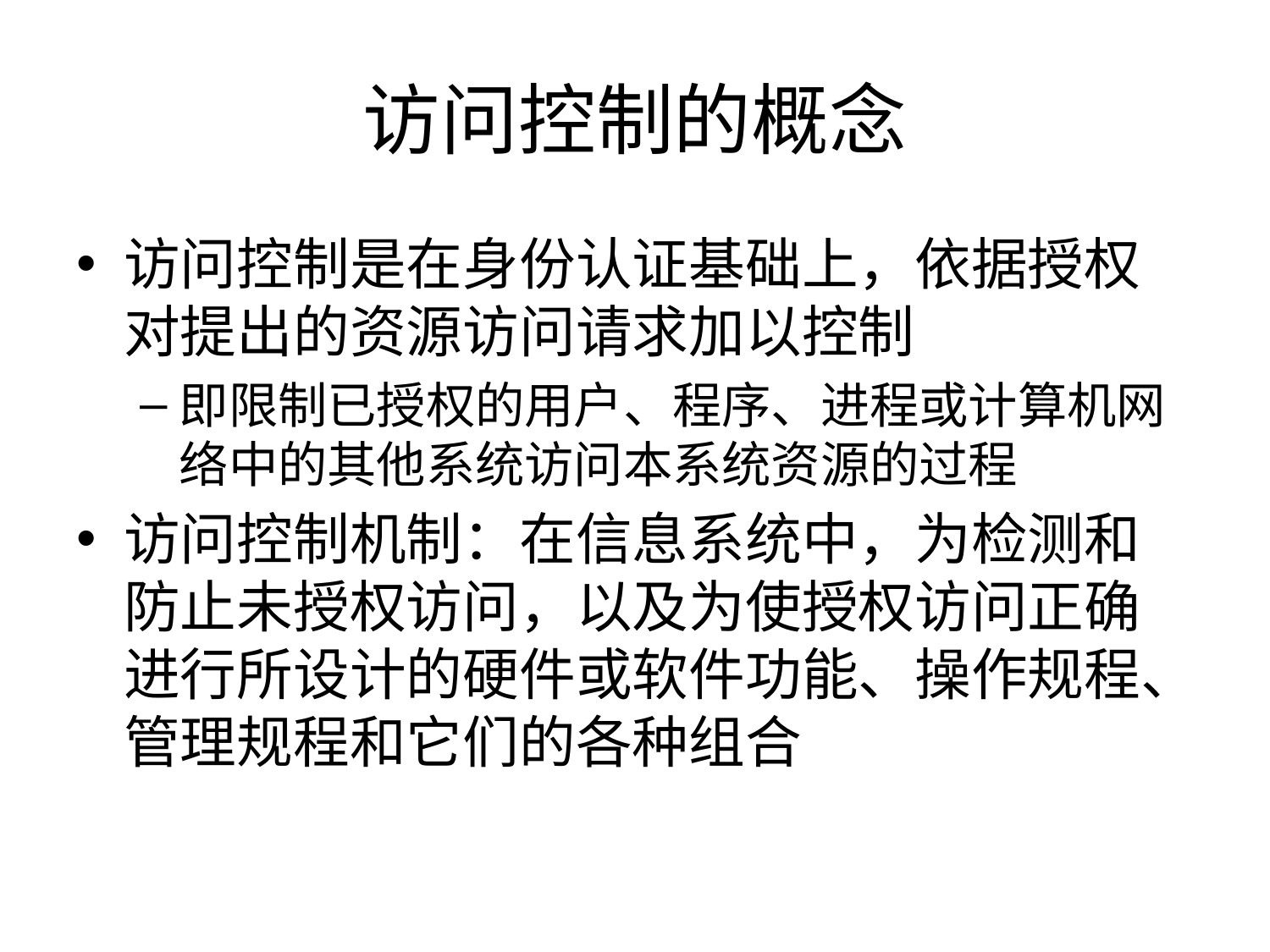

# 访问控制的概念
访问控制是在身份认证基础上，依据授权对提出的资源访问请求加以控制
即限制已授权的用户、程序、进程或计算机网络中的其他系统访问本系统资源的过程
访问控制机制：在信息系统中，为检测和防止未授权访问，以及为使授权访问正确进行所设计的硬件或软件功能、操作规程、管理规程和它们的各种组合